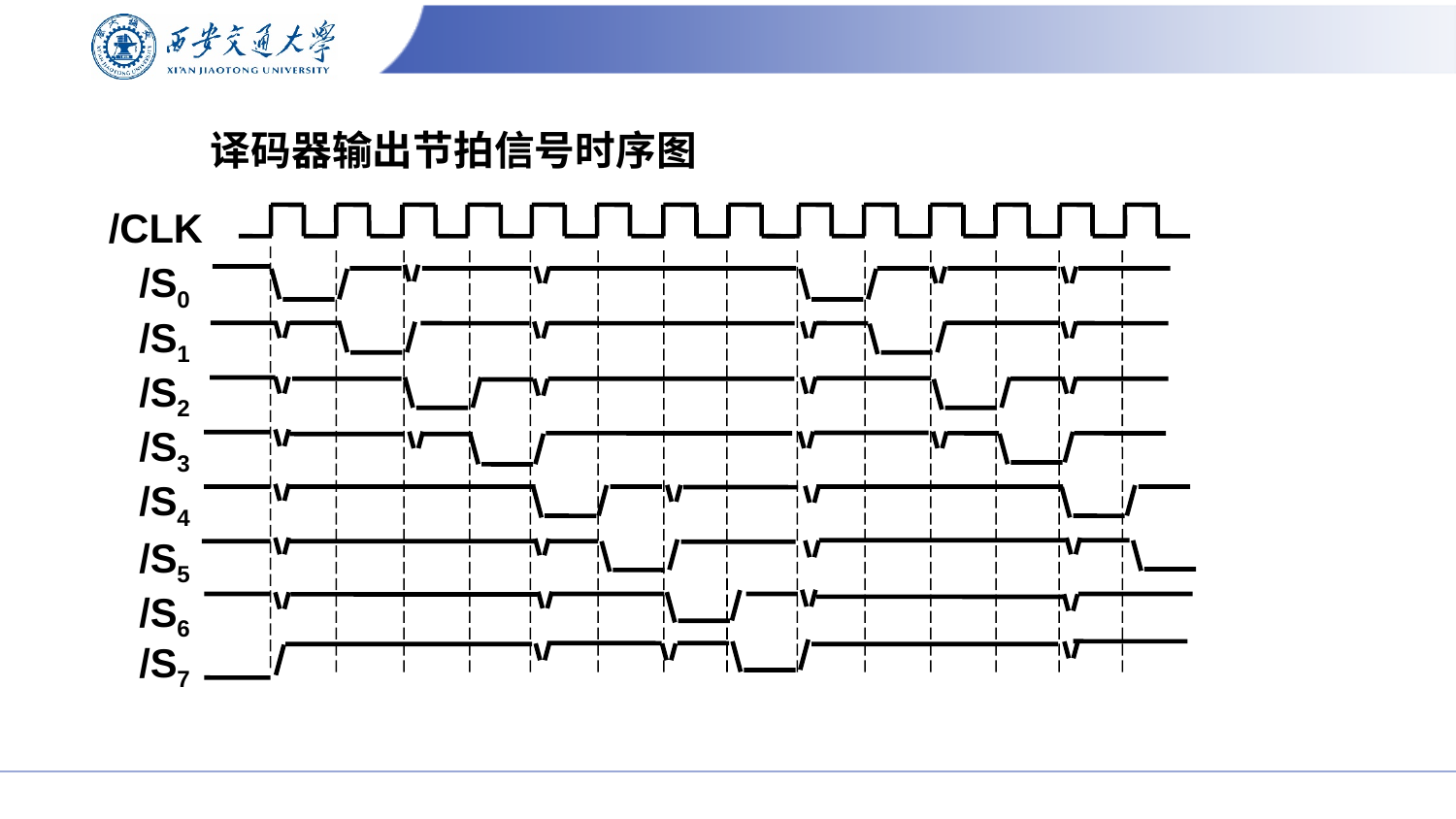

# 译码器输出节拍信号时序图
/CLK

/S0

/S1

/S2

/S3

/S4

/S5

/S6

/S7